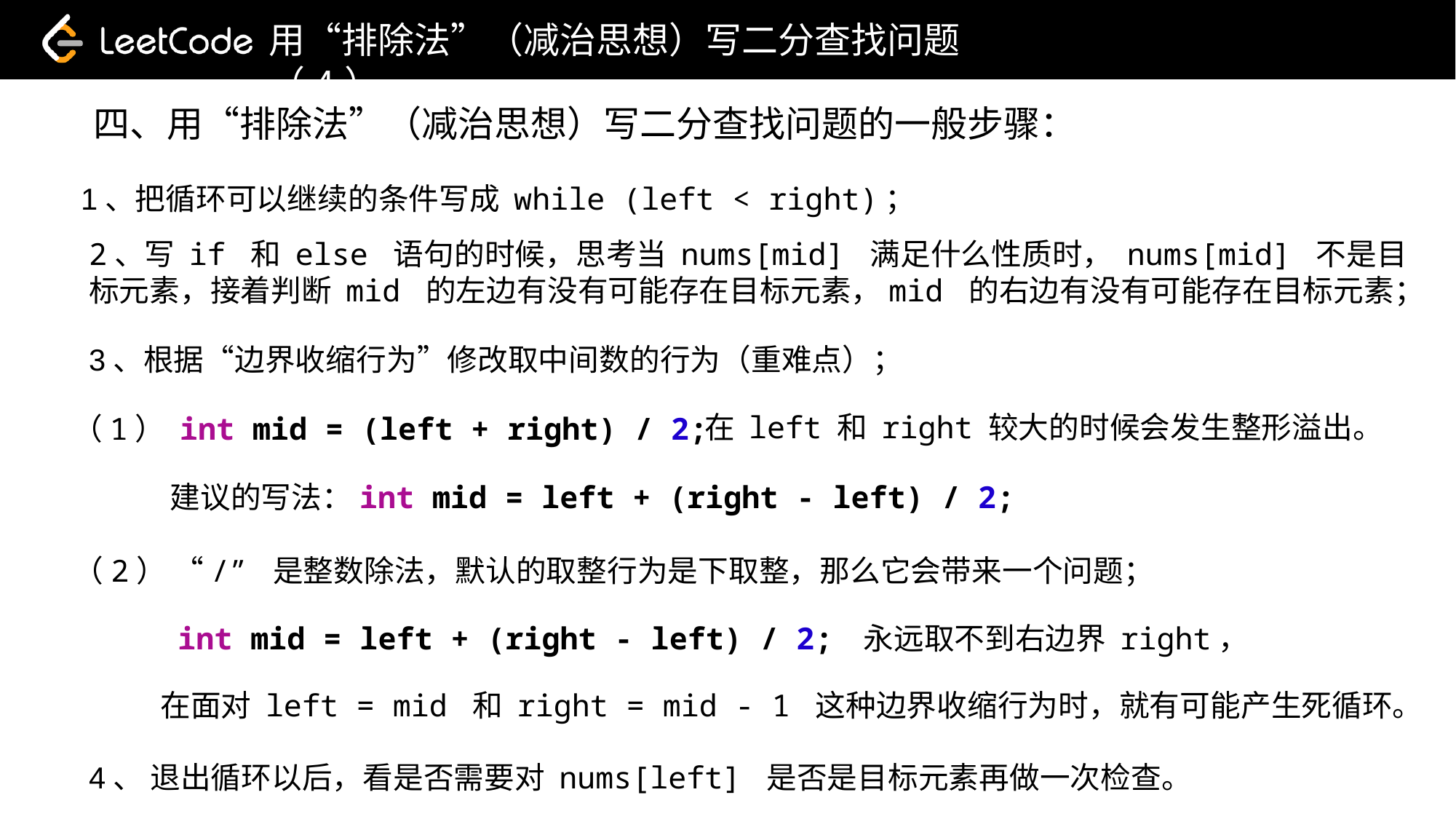

用“排除法”（减治思想）写二分查找问题（4）
四、用“排除法”（减治思想）写二分查找问题的一般步骤：
1、把循环可以继续的条件写成 while (left < right)；
2、写 if 和 else 语句的时候，思考当 nums[mid] 满足什么性质时， nums[mid] 不是目标元素，接着判断 mid 的左边有没有可能存在目标元素，mid 的右边有没有可能存在目标元素；
3、根据“边界收缩行为”修改取中间数的行为（重难点）；
在 left 和 right 较大的时候会发生整形溢出。
（1） int mid = (left + right) / 2;
建议的写法：
int mid = left + (right - left) / 2;
（2） “/” 是整数除法，默认的取整行为是下取整，那么它会带来一个问题；
int mid = left + (right - left) / 2;
永远取不到右边界 right，
在面对 left = mid 和 right = mid - 1 这种边界收缩行为时，就有可能产生死循环。
4、 退出循环以后，看是否需要对 nums[left] 是否是目标元素再做一次检查。